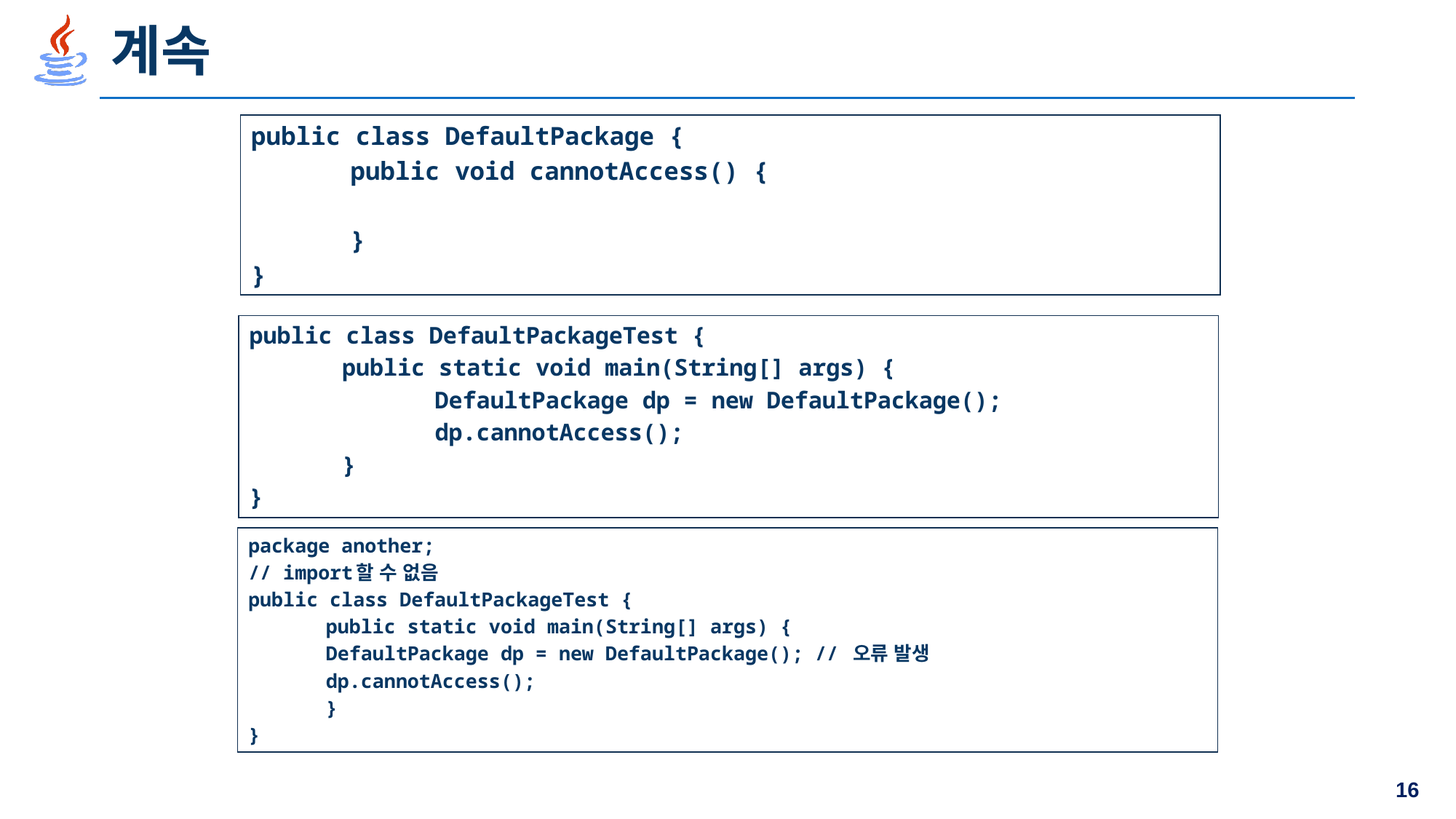

# 계속
public class DefaultPackage {
	public void cannotAccess() {

	}
}
public class DefaultPackageTest {
	public static void main(String[] args) {
		DefaultPackage dp = new DefaultPackage();
		dp.cannotAccess();
	}
}
package another;
// import할 수 없음
public class DefaultPackageTest {
	public static void main(String[] args) {
		DefaultPackage dp = new DefaultPackage(); // 오류 발생
		dp.cannotAccess();
	}
}
16